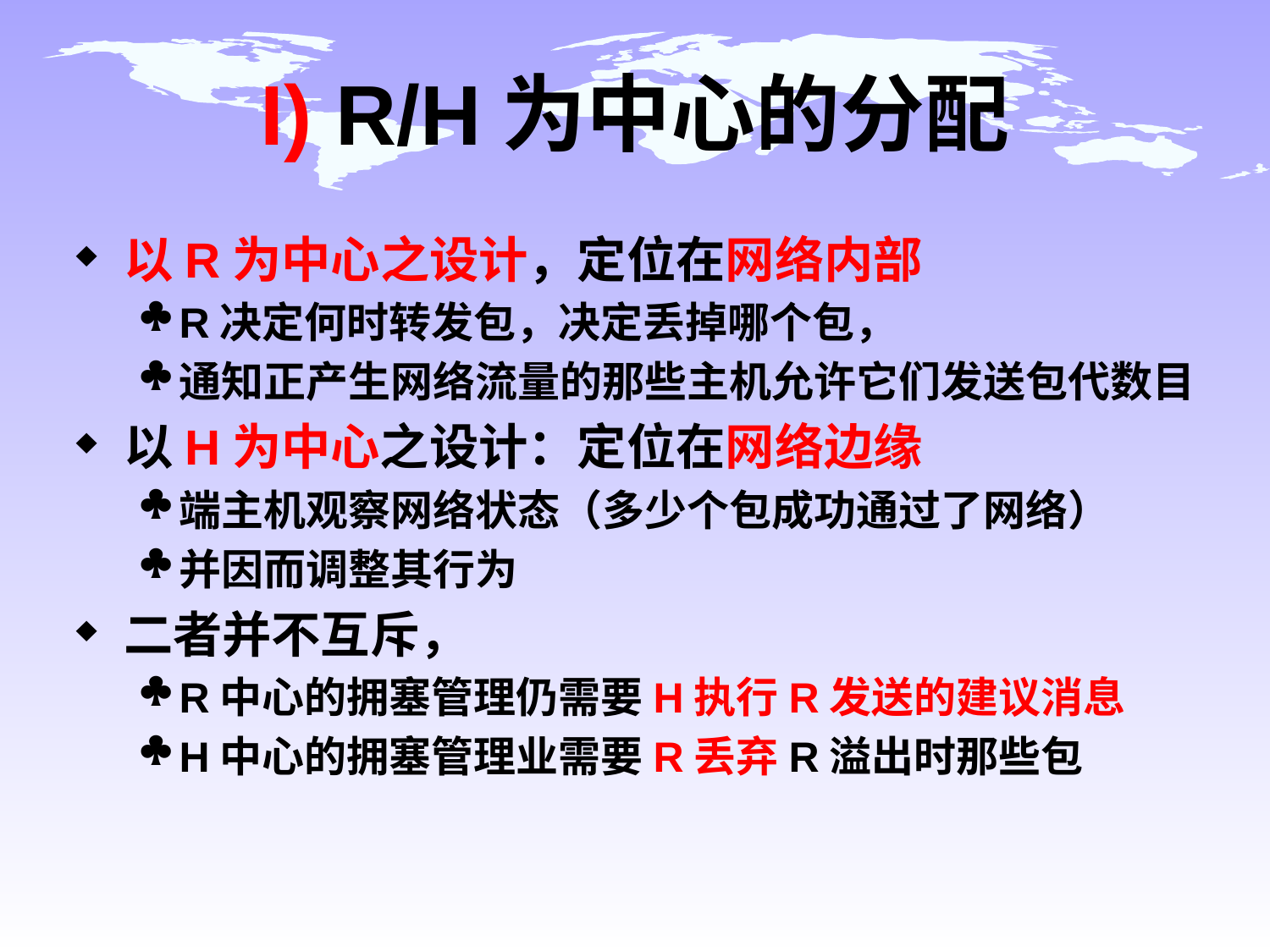

# I) R/H为中心的分配
以R为中心之设计，定位在网络内部
R决定何时转发包，决定丢掉哪个包，
通知正产生网络流量的那些主机允许它们发送包代数目
以H为中心之设计：定位在网络边缘
端主机观察网络状态（多少个包成功通过了网络）
并因而调整其行为
二者并不互斥，
R中心的拥塞管理仍需要H执行R发送的建议消息
H中心的拥塞管理业需要R丢弃R溢出时那些包